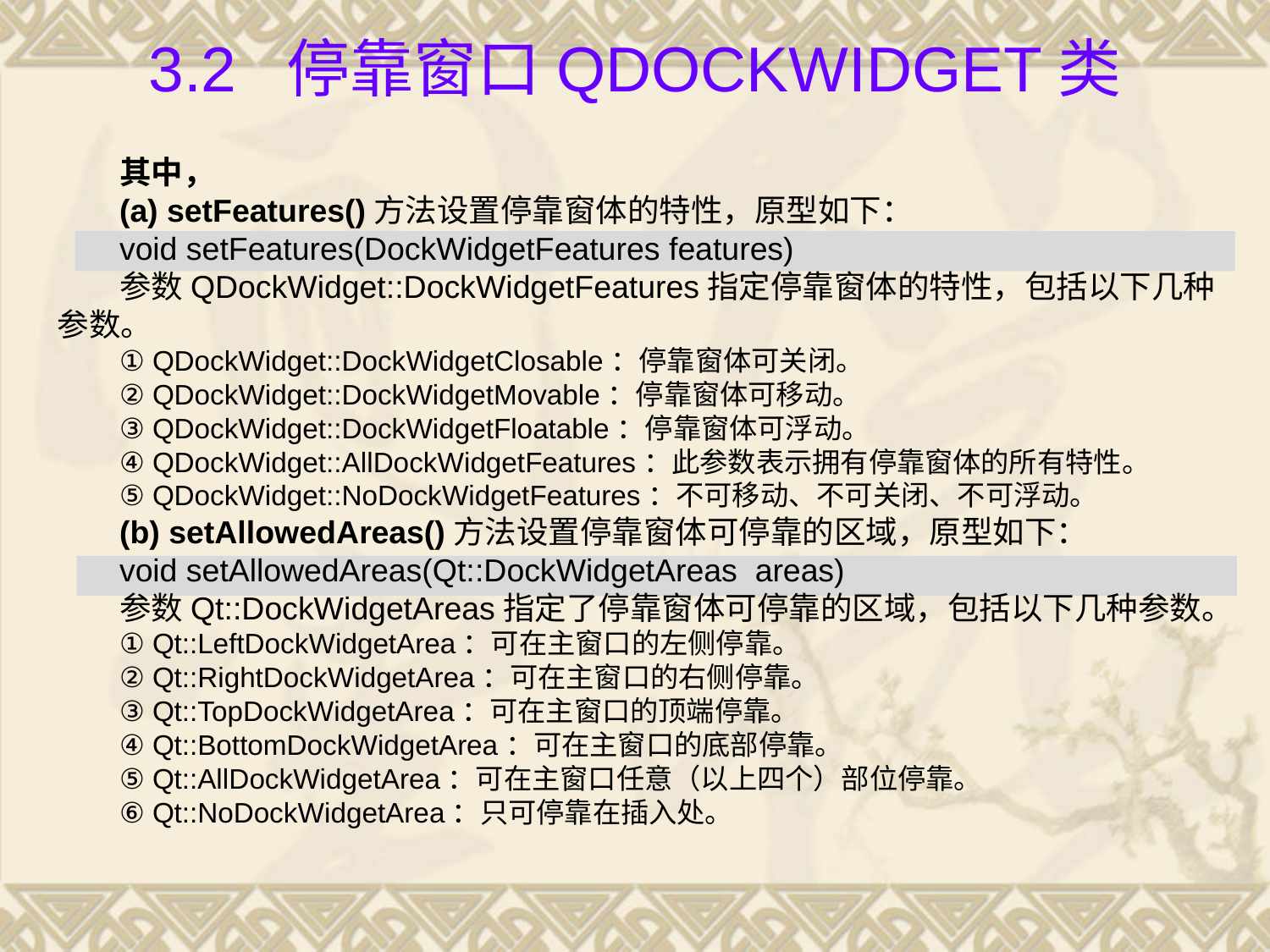

# 3.2  停靠窗口QDockWidget类
其中，
(a) setFeatures()方法设置停靠窗体的特性，原型如下：
void setFeatures(DockWidgetFeatures features)
参数QDockWidget::DockWidgetFeatures指定停靠窗体的特性，包括以下几种参数。
① QDockWidget::DockWidgetClosable：停靠窗体可关闭。
② QDockWidget::DockWidgetMovable：停靠窗体可移动。
③ QDockWidget::DockWidgetFloatable：停靠窗体可浮动。
④ QDockWidget::AllDockWidgetFeatures：此参数表示拥有停靠窗体的所有特性。
⑤ QDockWidget::NoDockWidgetFeatures：不可移动、不可关闭、不可浮动。
(b) setAllowedAreas()方法设置停靠窗体可停靠的区域，原型如下：
void setAllowedAreas(Qt::DockWidgetAreas  areas)
参数Qt::DockWidgetAreas指定了停靠窗体可停靠的区域，包括以下几种参数。
① Qt::LeftDockWidgetArea：可在主窗口的左侧停靠。
② Qt::RightDockWidgetArea：可在主窗口的右侧停靠。
③ Qt::TopDockWidgetArea：可在主窗口的顶端停靠。
④ Qt::BottomDockWidgetArea：可在主窗口的底部停靠。
⑤ Qt::AllDockWidgetArea：可在主窗口任意（以上四个）部位停靠。
⑥ Qt::NoDockWidgetArea：只可停靠在插入处。